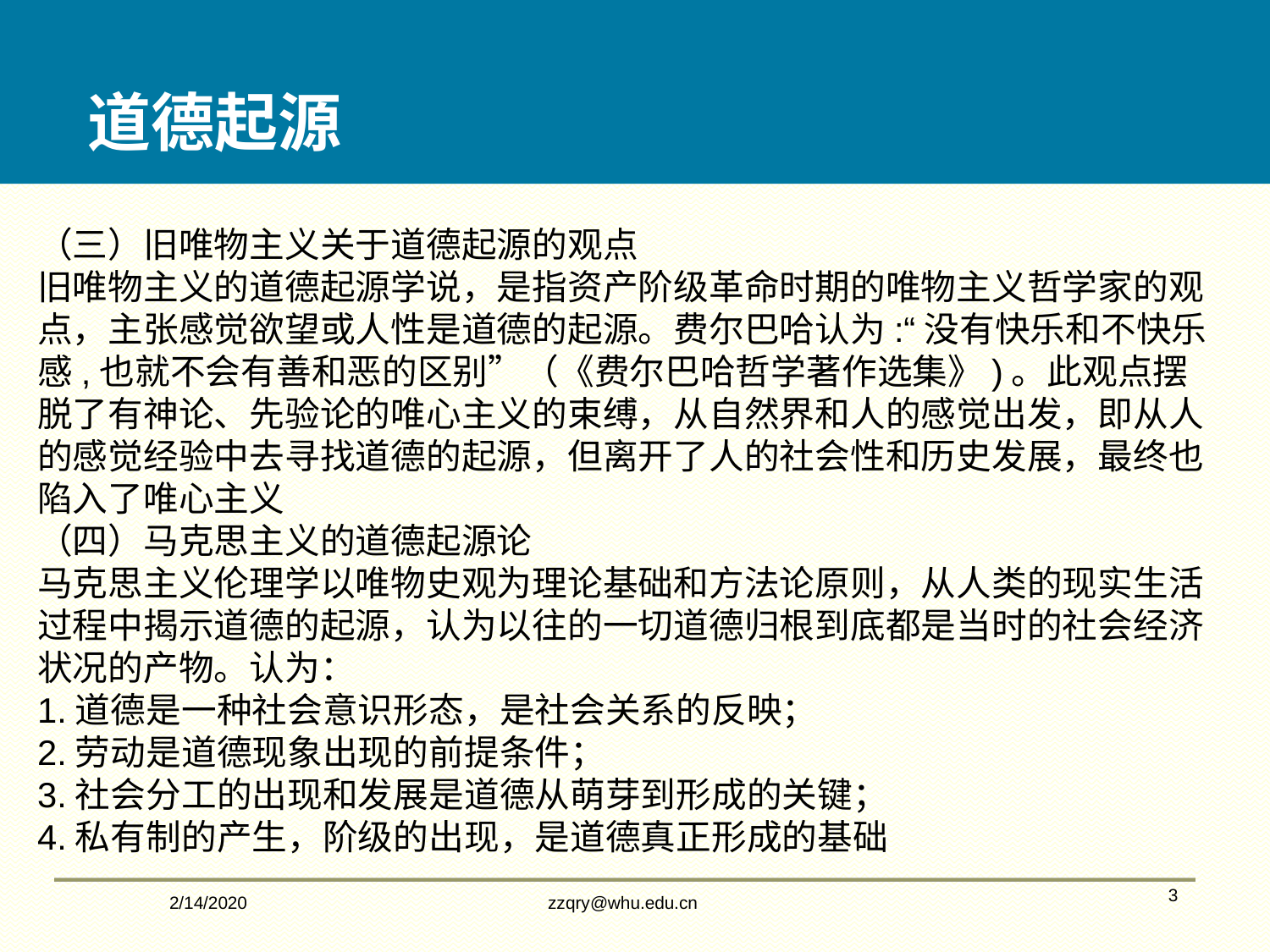

道德起源
（三）旧唯物主义关于道德起源的观点
旧唯物主义的道德起源学说，是指资产阶级革命时期的唯物主义哲学家的观点，主张感觉欲望或人性是道德的起源。费尔巴哈认为:“没有快乐和不快乐感,也就不会有善和恶的区别”（《费尔巴哈哲学著作选集》)。此观点摆脱了有神论、先验论的唯心主义的束缚，从自然界和人的感觉出发，即从人的感觉经验中去寻找道德的起源，但离开了人的社会性和历史发展，最终也陷入了唯心主义
（四）马克思主义的道德起源论
马克思主义伦理学以唯物史观为理论基础和方法论原则，从人类的现实生活过程中揭示道德的起源，认为以往的一切道德归根到底都是当时的社会经济状况的产物。认为：
1.道德是一种社会意识形态，是社会关系的反映；
2.劳动是道德现象出现的前提条件；
3.社会分工的出现和发展是道德从萌芽到形成的关键；
4.私有制的产生，阶级的出现，是道德真正形成的基础
2/14/2020
zzqry@whu.edu.cn
3